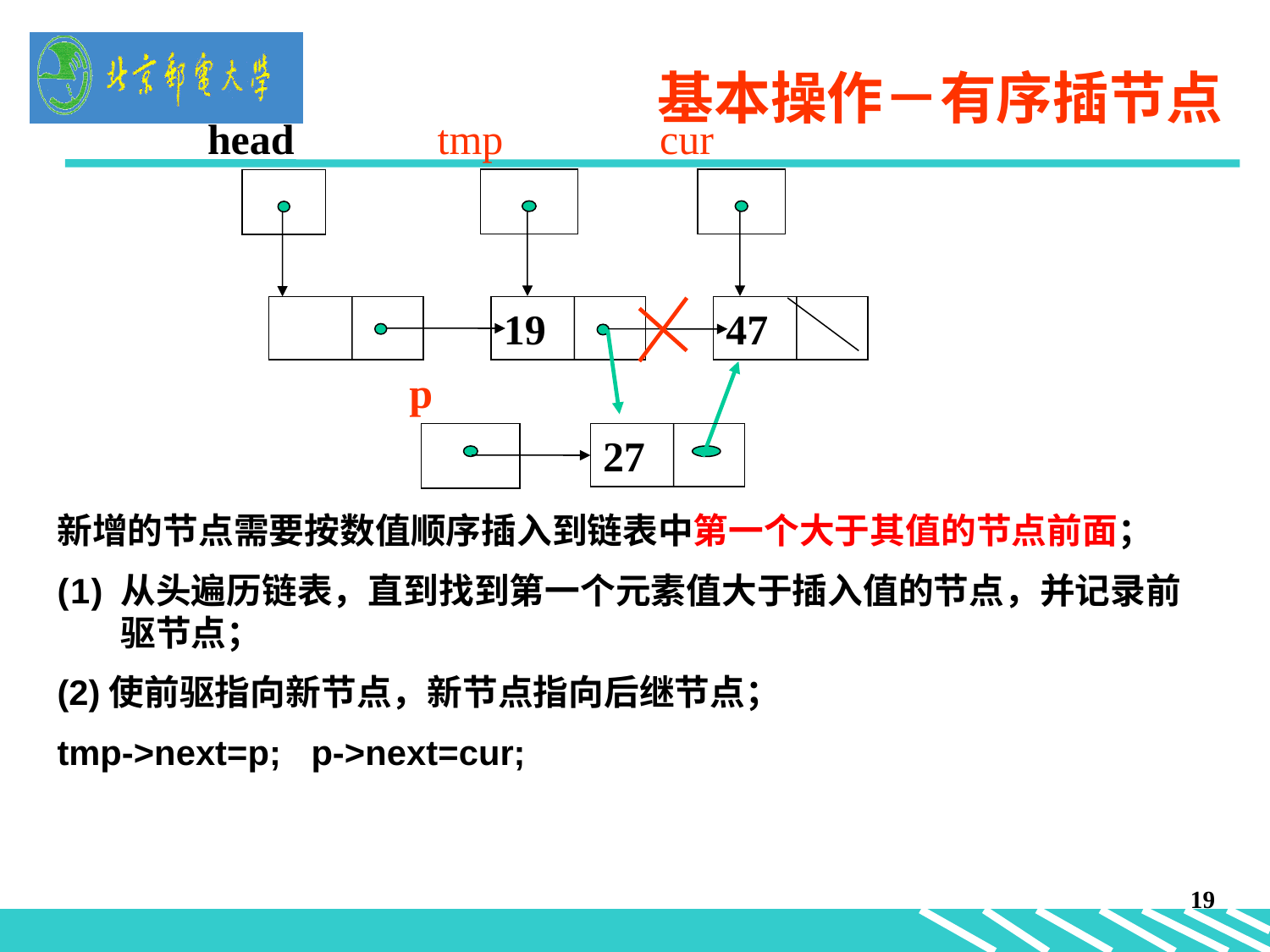

基本操作－有序插节点
tmp

cur

head

19

47

   p

27

新增的节点需要按数值顺序插入到链表中第一个大于其值的节点前面；
从头遍历链表，直到找到第一个元素值大于插入值的节点，并记录前驱节点；
(2)使前驱指向新节点，新节点指向后继节点；
tmp->next=p;	p->next=cur;
19